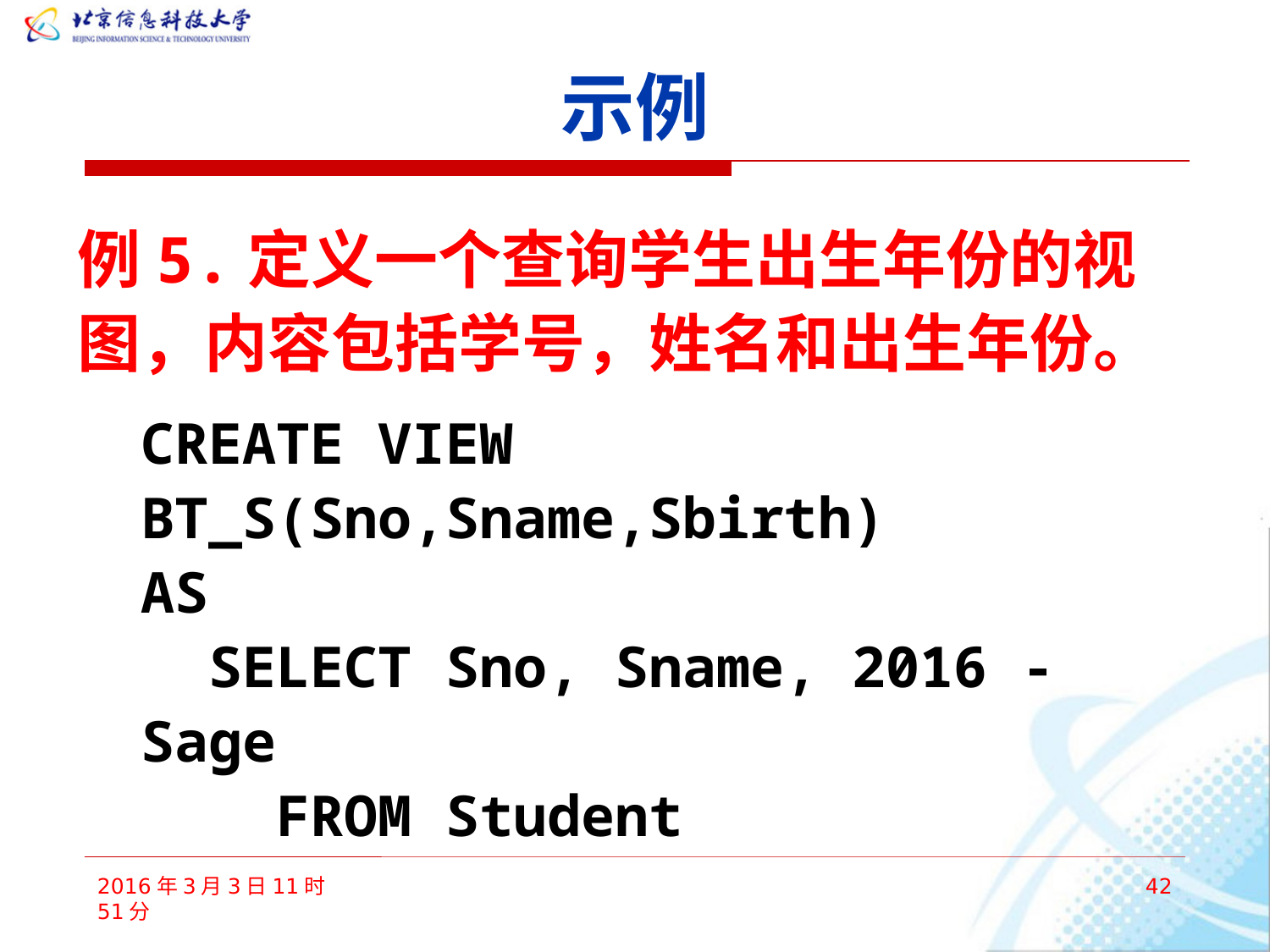

# 示例
例5.定义一个查询学生出生年份的视图，内容包括学号，姓名和出生年份。
CREATE VIEW BT_S(Sno,Sname,Sbirth)
AS
  SELECT Sno, Sname, 2016 - Sage
    FROM Student
2016年3月3日11时51分
42